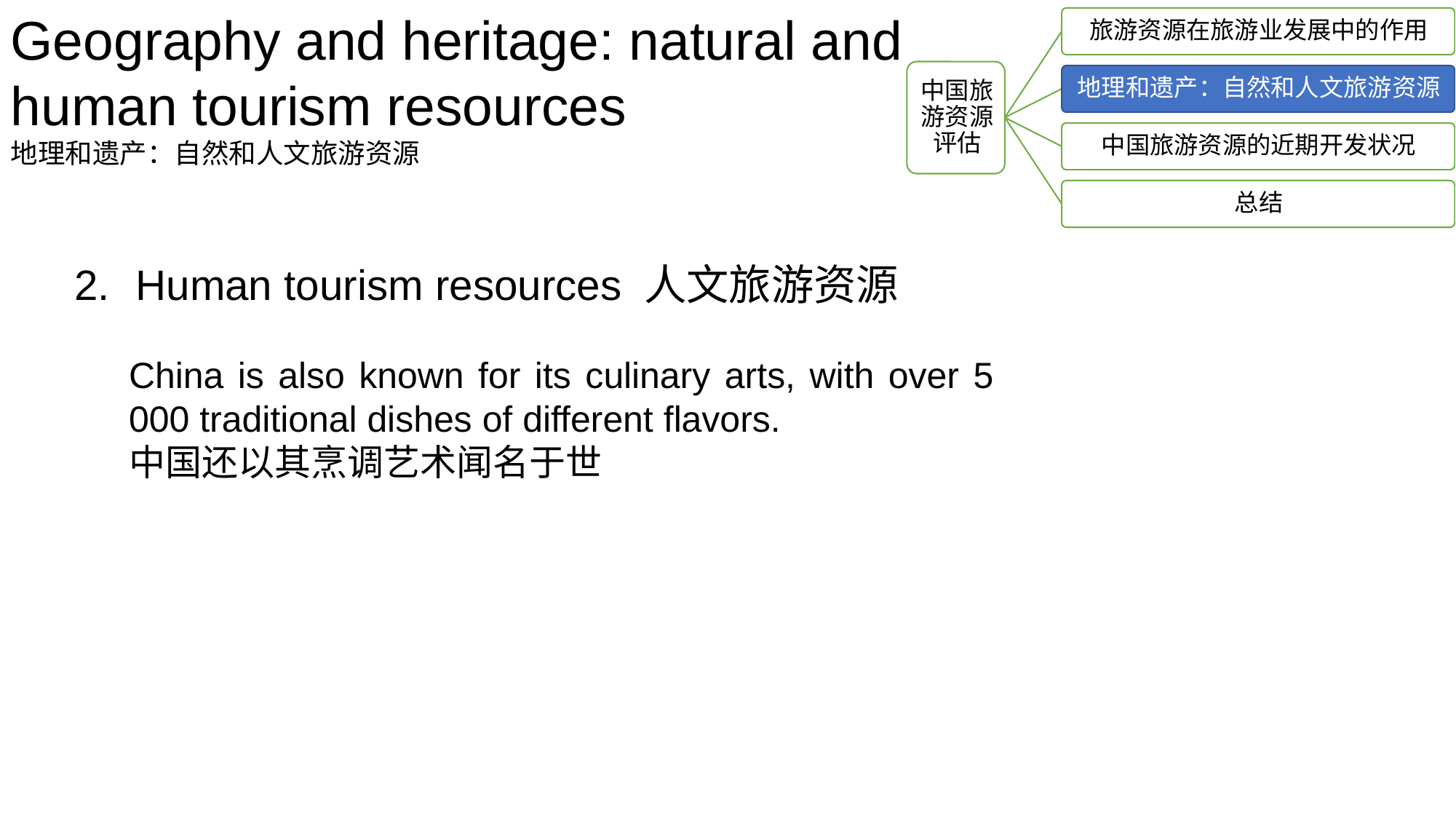

Geography and heritage: natural and human tourism resources
地理和遗产：自然和人文旅游资源
中国旅游资源评估

旅游资源在旅游业发展中的作用

地理和遗产：自然和人文旅游资源

中国旅游资源的近期开发状况

总结
Human tourism resources 人文旅游资源

China is also known for its culinary arts, with over 5 000 traditional dishes of different flavors.
中国还以其烹调艺术闻名于世